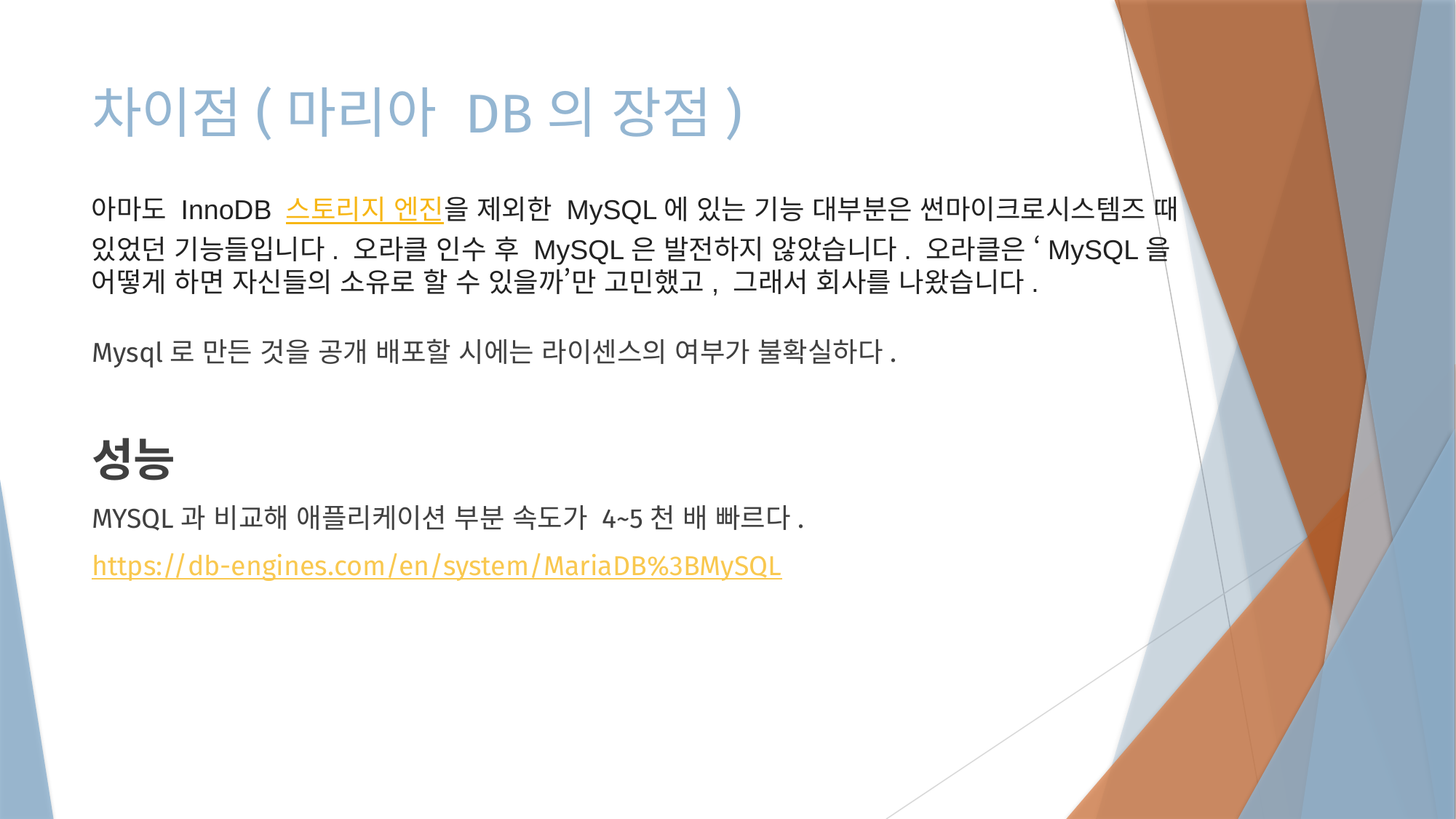

# 차이점(마리아 DB의 장점)
아마도 InnoDB 스토리지 엔진을 제외한 MySQL에 있는 기능 대부분은 썬마이크로시스템즈 때 있었던 기능들입니다. 오라클 인수 후 MySQL은 발전하지 않았습니다. 오라클은 ‘MySQL을 어떻게 하면 자신들의 소유로 할 수 있을까’만 고민했고, 그래서 회사를 나왔습니다.
Mysql로 만든 것을 공개 배포할 시에는 라이센스의 여부가 불확실하다.

성능
MYSQL과 비교해 애플리케이션 부분 속도가 4~5천 배 빠르다.
https://db-engines.com/en/system/MariaDB%3BMySQL